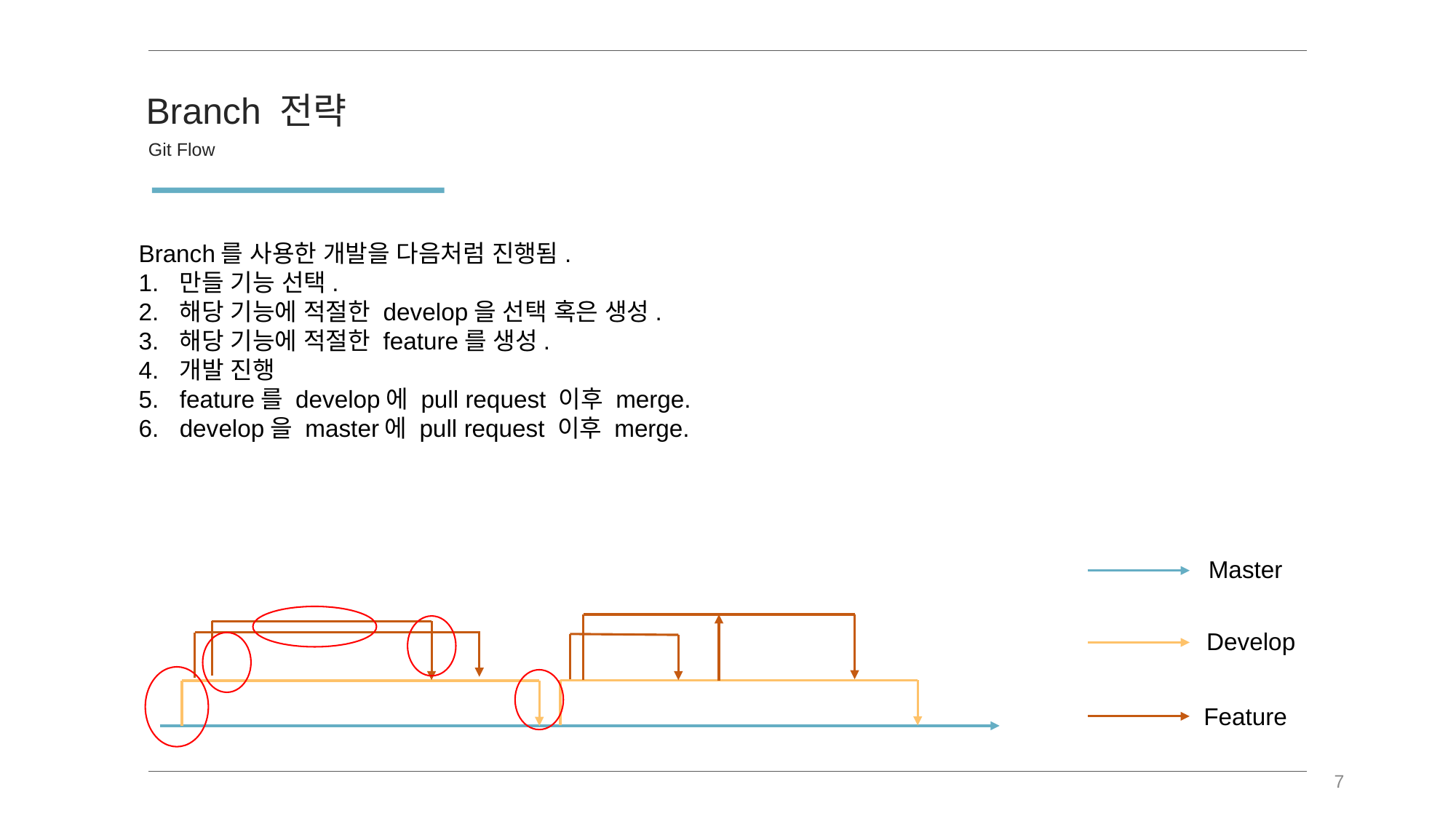

Branch 전략
Git Flow

Branch를 사용한 개발을 다음처럼 진행됨.
만들 기능 선택.
해당 기능에 적절한 develop을 선택 혹은 생성.
해당 기능에 적절한 feature를 생성.
개발 진행
feature를 develop에 pull request 이후 merge.
develop을 master에 pull request 이후 merge.
Master

Develop

Feature
7